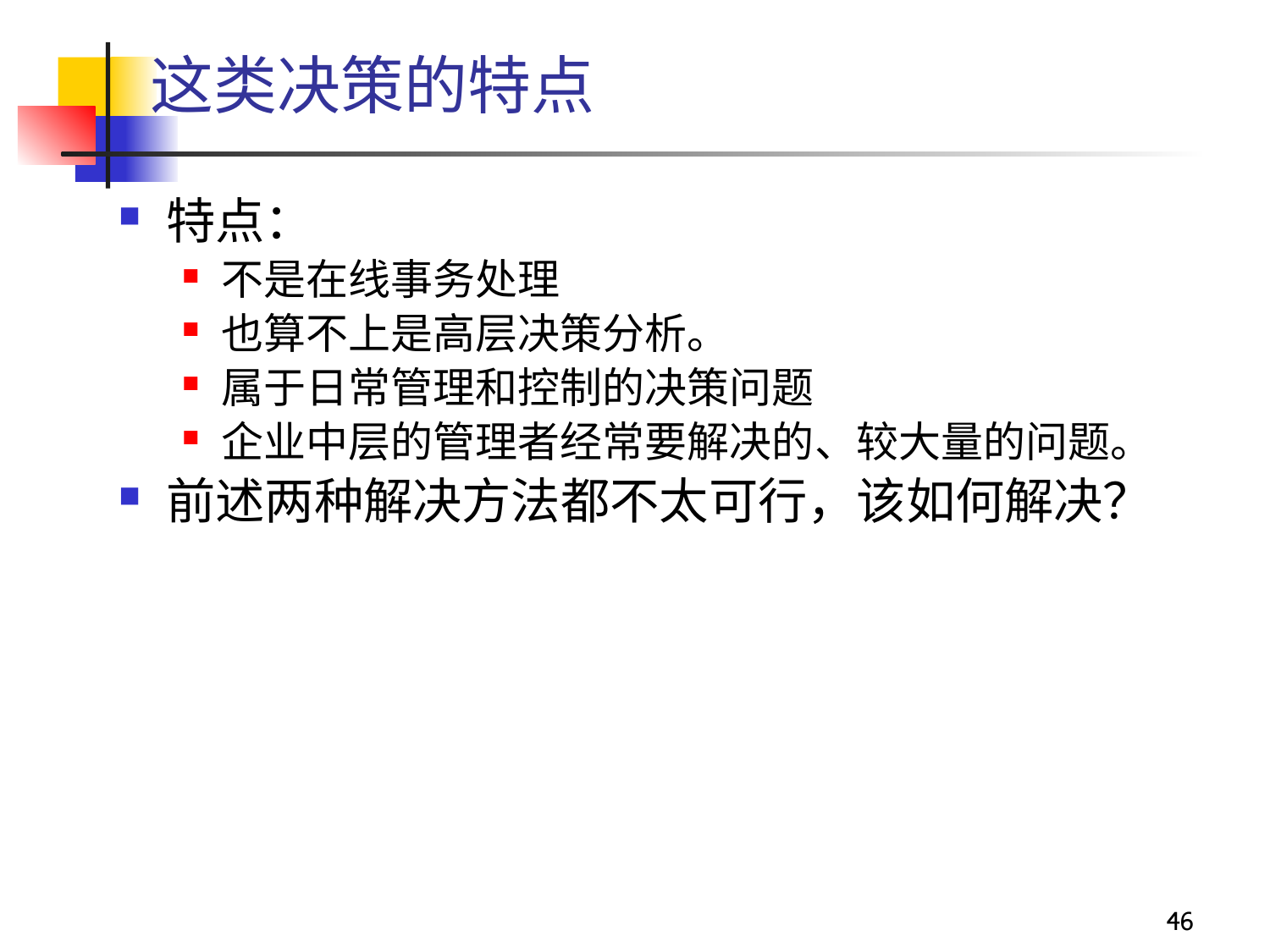

# 这类决策的特点
特点：
不是在线事务处理
也算不上是高层决策分析。
属于日常管理和控制的决策问题
企业中层的管理者经常要解决的、较大量的问题。
前述两种解决方法都不太可行，该如何解决？
46